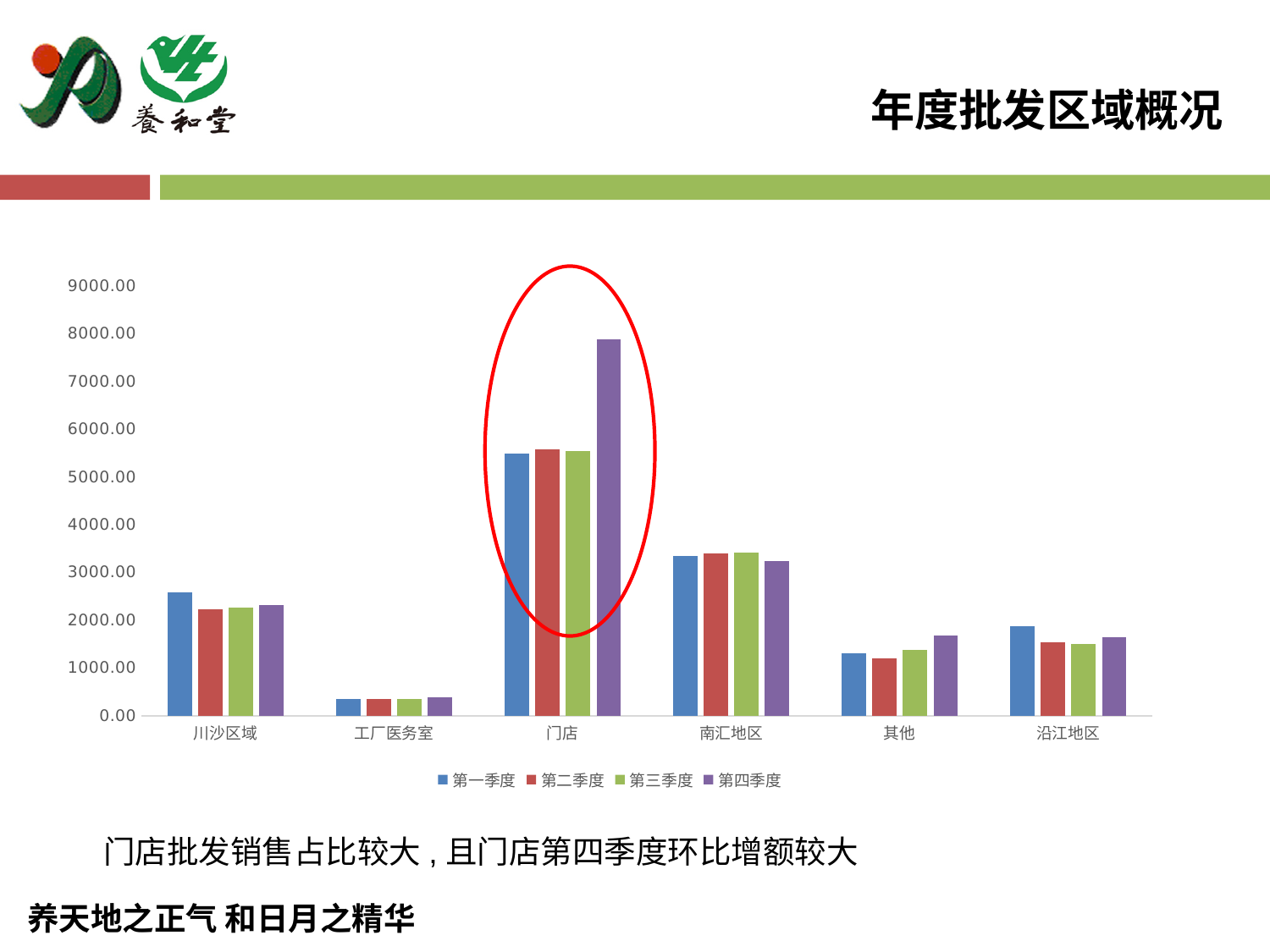

年度批发区域概况

### Chart

| Category | 第一季度 | 第二季度 | 第三季度 | 第四季度 |
|---|---|---|---|---|
| 川沙区域 | 2588.7632529999996 | 2230.957901000001 | 2268.7489760000008 | 2316.1826780000033 |
| 工厂医务室 | 361.656669 | 355.2074259999998 | 357.03453599999983 | 387.5353909999999 |
| 门店 | 5498.367080000001 | 5580.253314999996 | 5540.443186000004 | 7880.356188000001 |
| 南汇地区 | 3343.404679 | 3393.6245449999988 | 3412.4065140000025 | 3234.7813359999986 |
| 其他 | 1314.7237070000012 | 1208.1326009999998 | 1377.60921 | 1685.0110940000002 |
| 沿江地区 | 1884.2663019999995 | 1533.6295309999996 | 1513.1232730000002 | 1653.6697439999998 |
门店批发销售占比较大,且门店第四季度环比增额较大